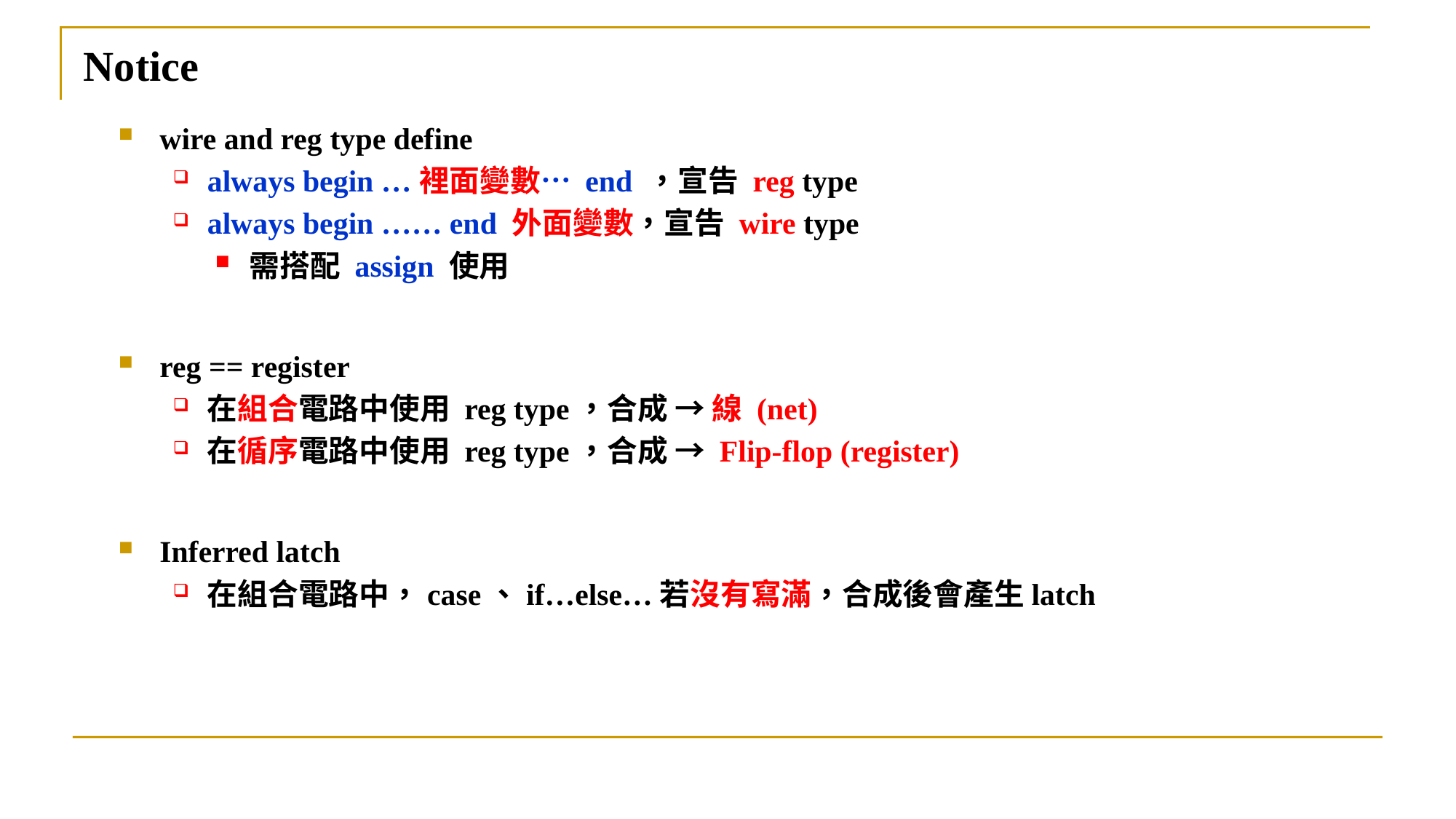

Notice
wire and reg type define
always begin …裡面變數… end ，宣告 reg type
always begin …… end 外面變數，宣告 wire type
需搭配 assign 使用

reg == register
在組合電路中使用 reg type，合成 → 線 (net)
在循序電路中使用 reg type，合成 → Flip-flop (register)

Inferred latch
在組合電路中，case、if…else…若沒有寫滿，合成後會產生latch